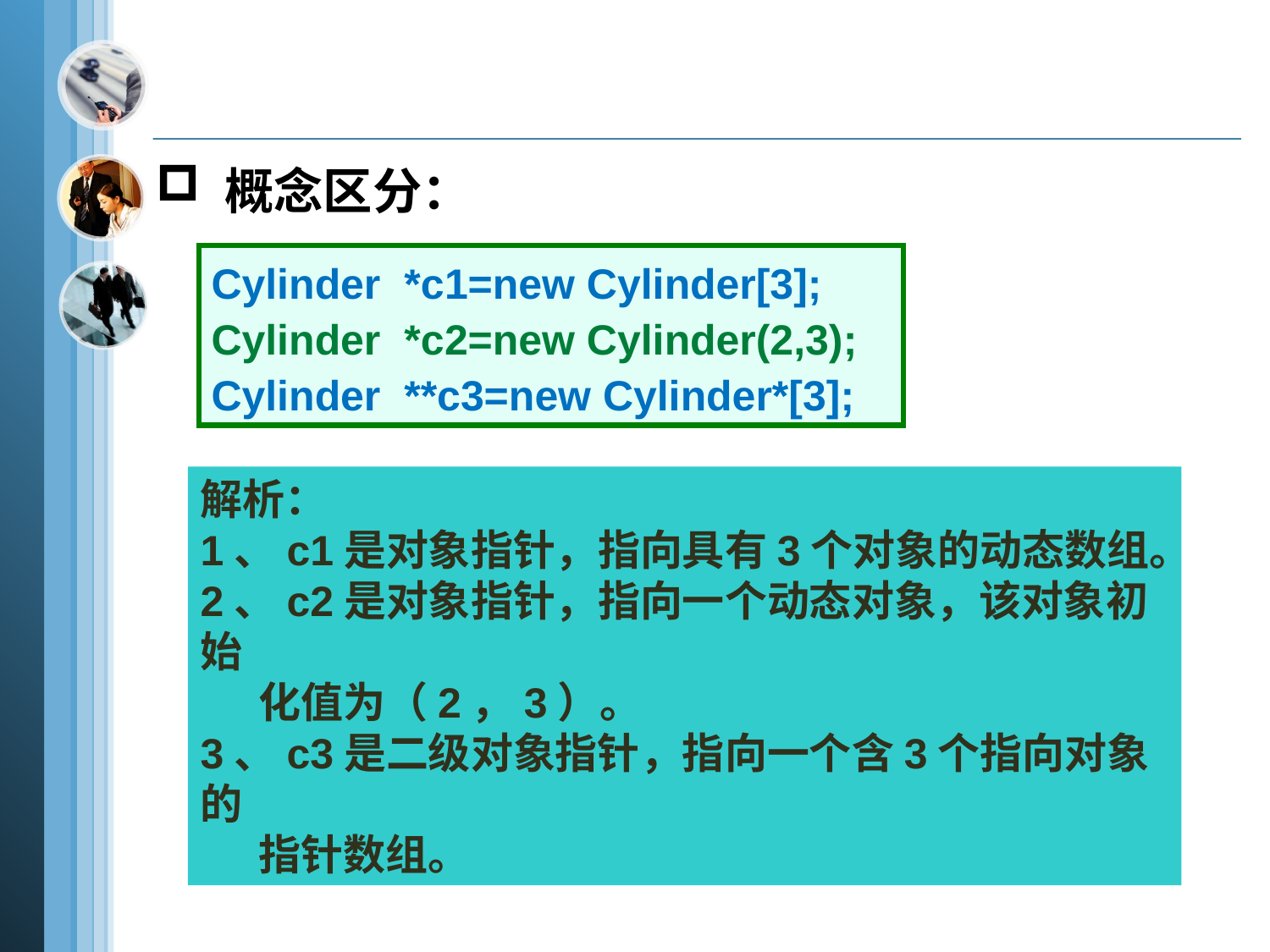

概念区分：
Cylinder  *c1=new Cylinder[3];
Cylinder  *c2=new Cylinder(2,3);
Cylinder  **c3=new Cylinder*[3];
解析：
1、c1是对象指针，指向具有3个对象的动态数组。
2、c2是对象指针，指向一个动态对象，该对象初始
     化值为（2，3）。
3、c3是二级对象指针，指向一个含3个指向对象的
     指针数组。